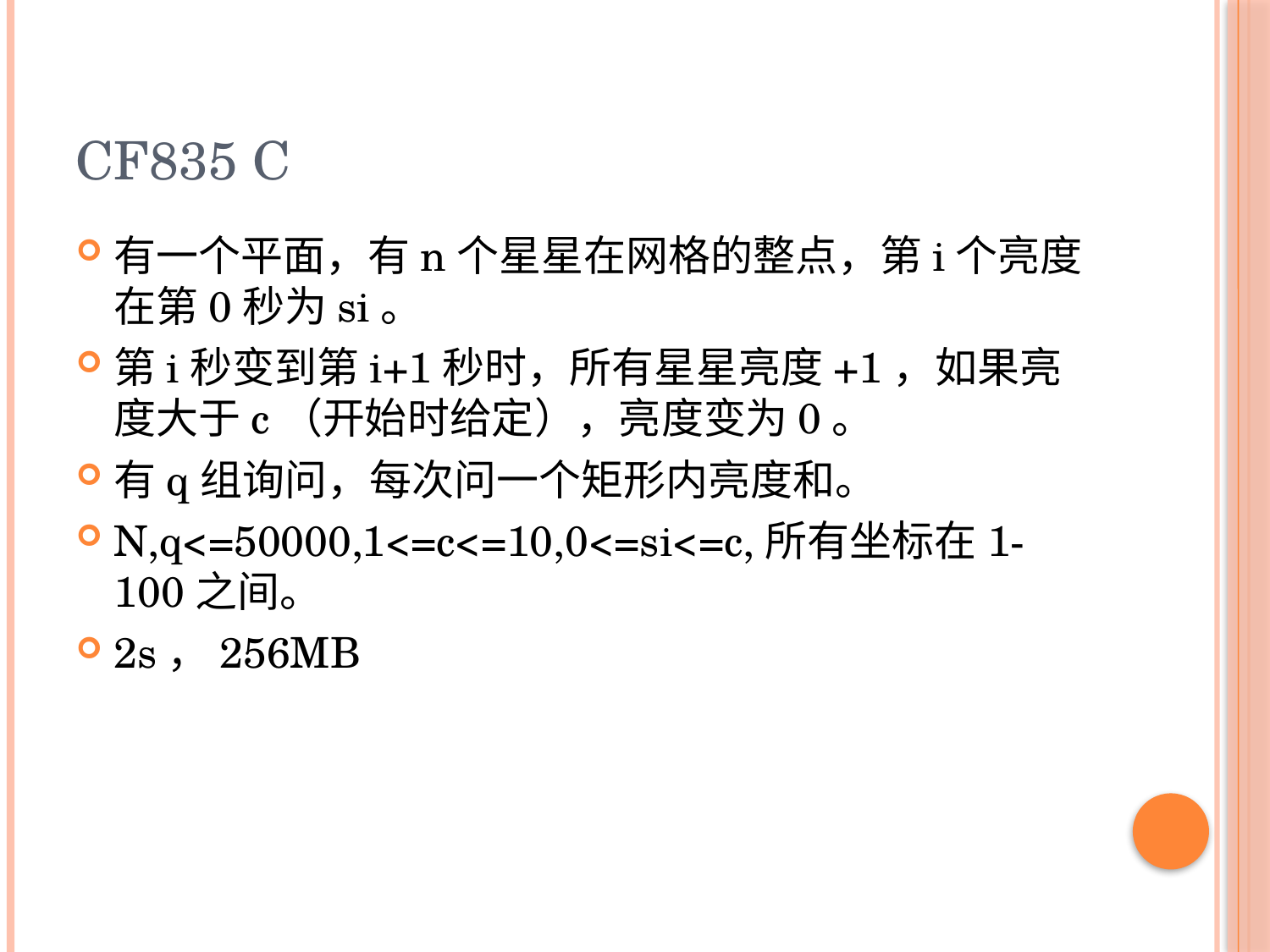

# Cf835 c
有一个平面，有n个星星在网格的整点，第i个亮度在第0秒为si。
第i秒变到第i+1秒时，所有星星亮度+1，如果亮度大于c（开始时给定），亮度变为0。
有q组询问，每次问一个矩形内亮度和。
N,q<=50000,1<=c<=10,0<=si<=c,所有坐标在1-100之间。
2s，256MB